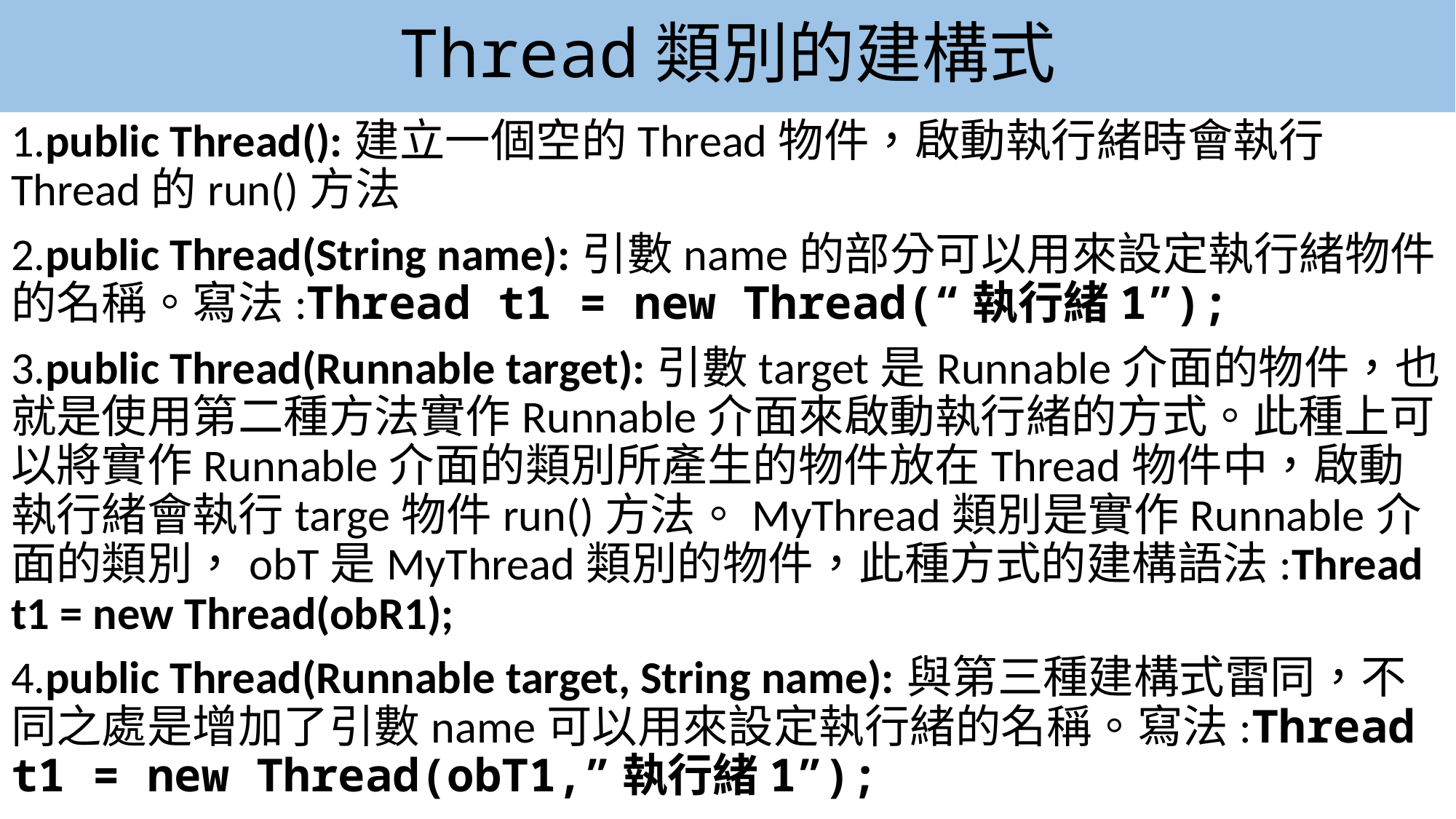

# Thread類別的建構式
1.public Thread():建立一個空的Thread物件，啟動執行緒時會執行Thread的run()方法
2.public Thread(String name):引數name的部分可以用來設定執行緒物件的名稱。寫法:Thread t1 = new Thread(“執行緒1”);
3.public Thread(Runnable target):引數target是Runnable介面的物件，也就是使用第二種方法實作Runnable介面來啟動執行緒的方式。此種上可以將實作Runnable介面的類別所產生的物件放在Thread物件中，啟動執行緒會執行targe物件run()方法。MyThread類別是實作Runnable介面的類別，obT是MyThread類別的物件，此種方式的建構語法:Thread t1 = new Thread(obR1);
4.public Thread(Runnable target, String name):與第三種建構式雷同，不同之處是增加了引數name可以用來設定執行緒的名稱。寫法:Thread t1 = new Thread(obT1,”執行緒1”);